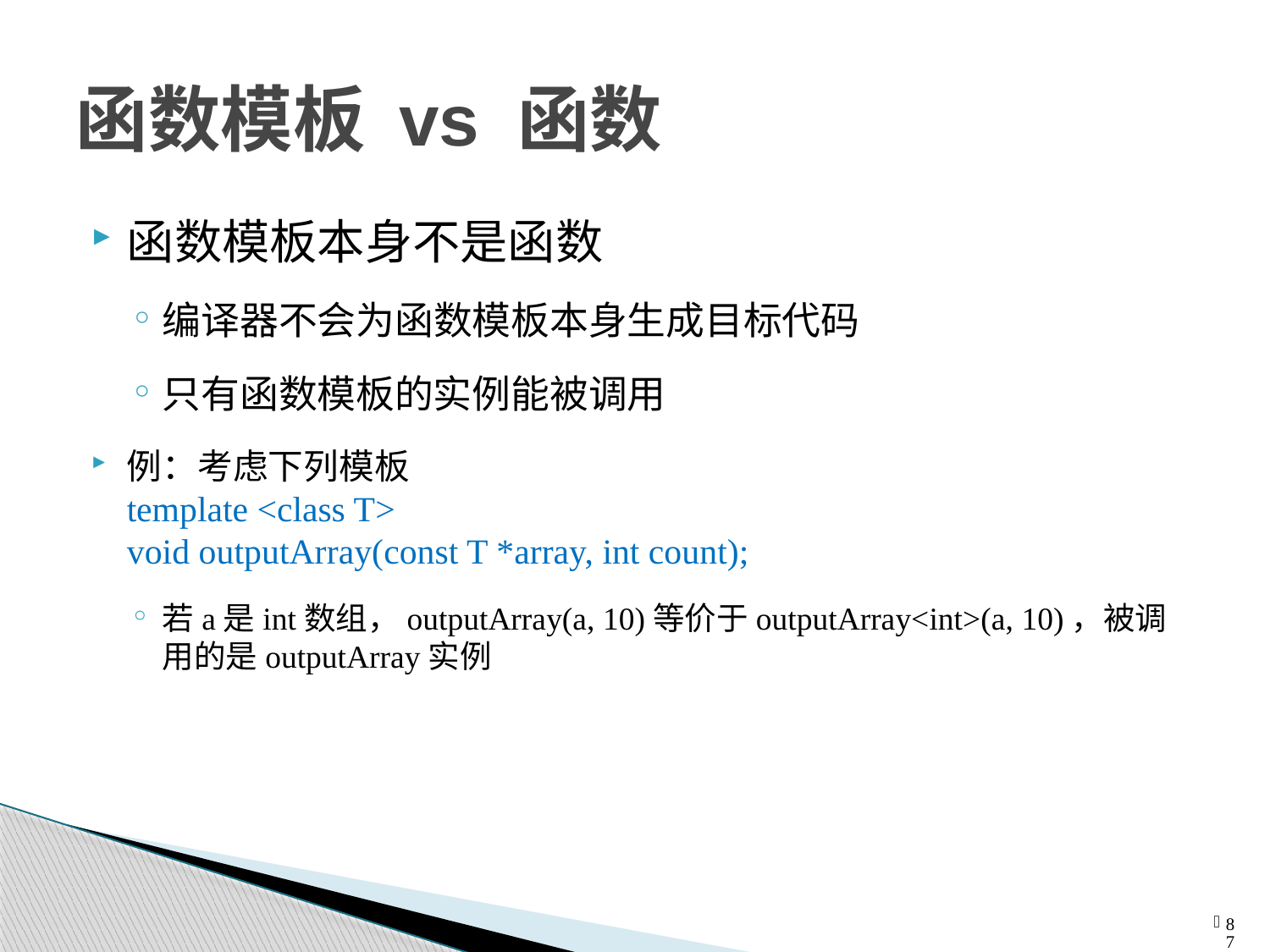

9.5 深度探索 —— 9.5.1 模板的实例化机制
# 函数模板 vs 函数
函数模板本身不是函数
编译器不会为函数模板本身生成目标代码
只有函数模板的实例能被调用
例：考虑下列模板
template <class T>
void outputArray(const T *array, int count);
若a是int数组，outputArray(a, 10)等价于outputArray<int>(a, 10)，被调用的是outputArray实例
87